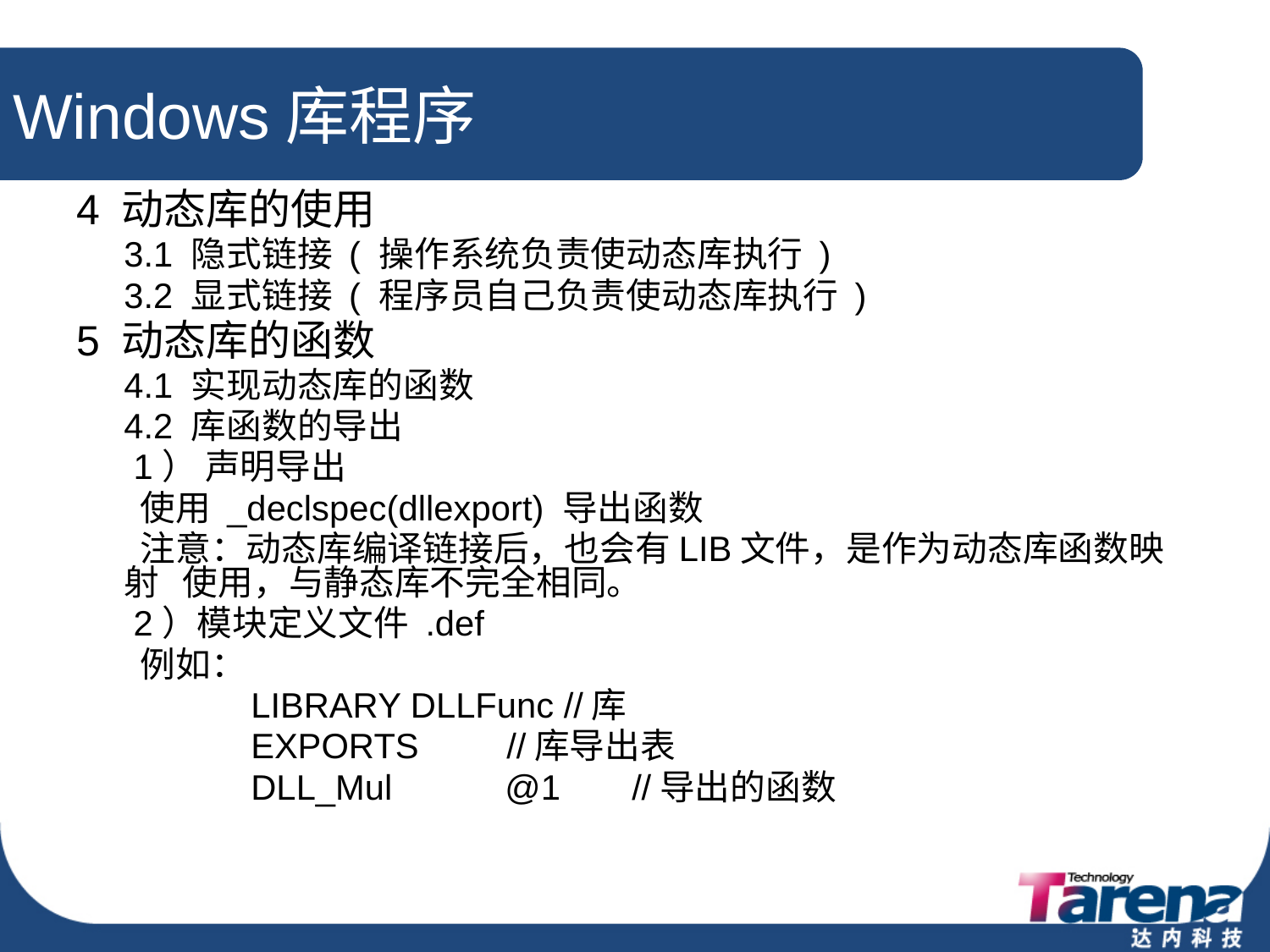

# Windows库程序
4 动态库的使用
	3.1 隐式链接 ( 操作系统负责使动态库执行 )
	3.2 显式链接 ( 程序员自己负责使动态库执行 )
5 动态库的函数
	4.1 实现动态库的函数
	4.2 库函数的导出
	 1） 声明导出
	 使用 _declspec(dllexport) 导出函数
	 注意：动态库编译链接后，也会有LIB文件，是作为动态库函数映射   使用，与静态库不完全相同。
	 2）模块定义文件 .def
	 例如：
		LIBRARY DLLFunc //库
		EXPORTS         //库导出表
		DLL_Mul	@1	//导出的函数